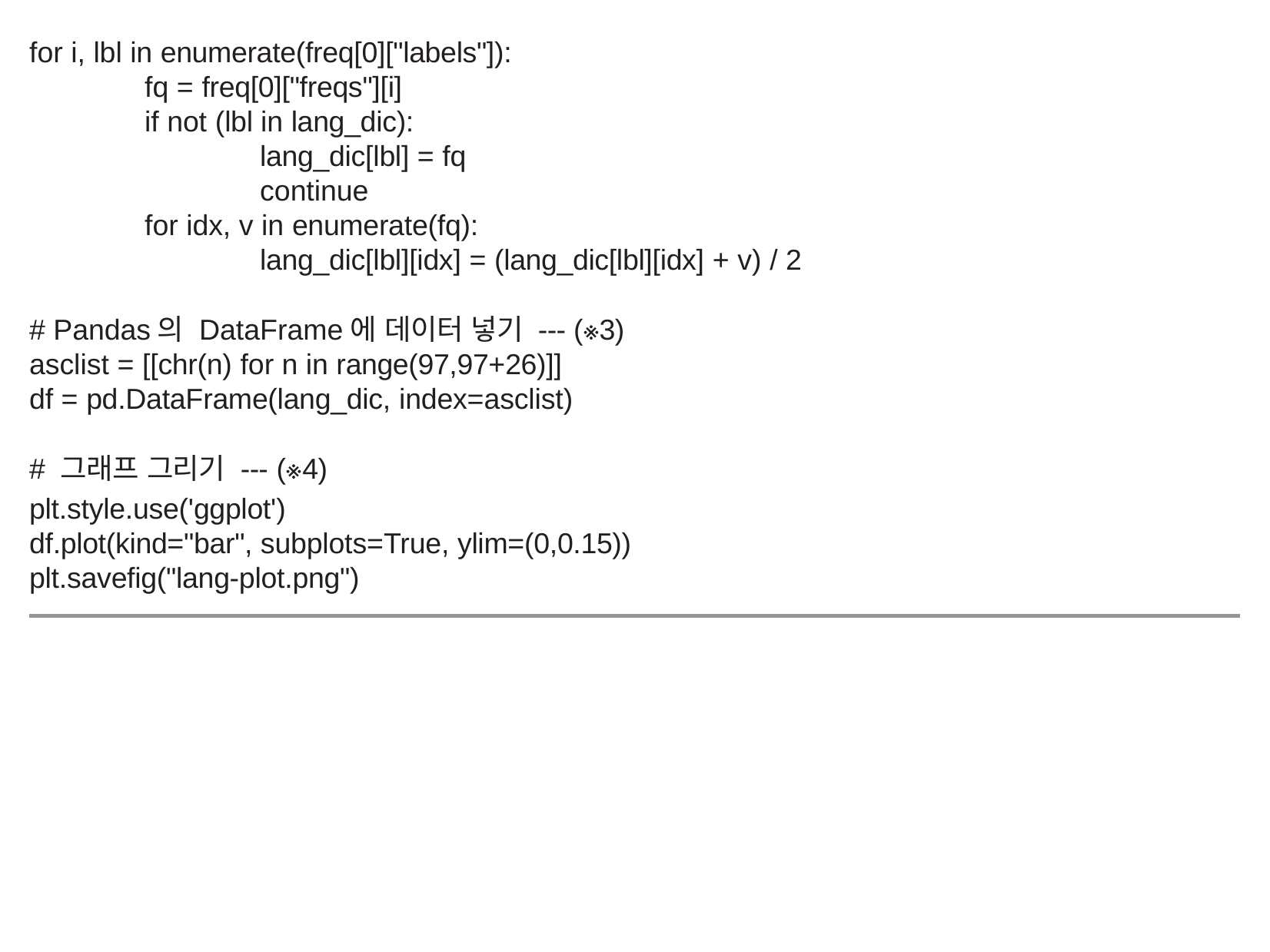

for i, lbl in enumerate(freq[0]["labels"]):
	fq = freq[0]["freqs"][i]
	if not (lbl in lang_dic):
		lang_dic[lbl] = fq
		continue
	for idx, v in enumerate(fq):
		lang_dic[lbl][idx] = (lang_dic[lbl][idx] + v) / 2

# Pandas의 DataFrame에 데이터 넣기 --- (※3)
asclist = [[chr(n) for n in range(97,97+26)]]
df = pd.DataFrame(lang_dic, index=asclist)

# 그래프 그리기 --- (※4)
plt.style.use('ggplot')
df.plot(kind="bar", subplots=True, ylim=(0,0.15))
plt.savefig("lang-plot.png")